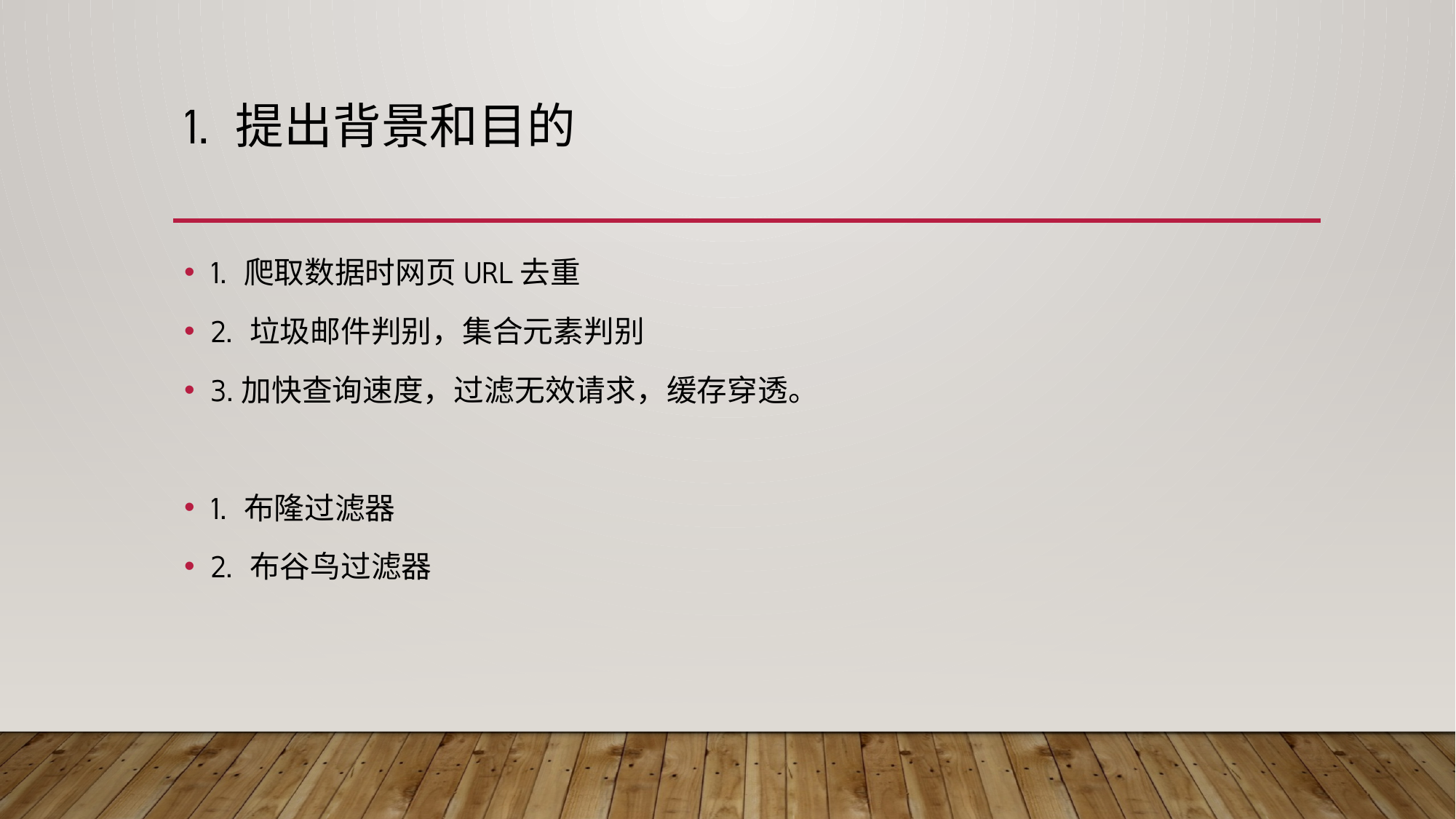

# 1. 提出背景和目的
1. 爬取数据时网页URL去重
2. 垃圾邮件判别，集合元素判别
3.加快查询速度，过滤无效请求，缓存穿透。

1. 布隆过滤器
2. 布谷鸟过滤器